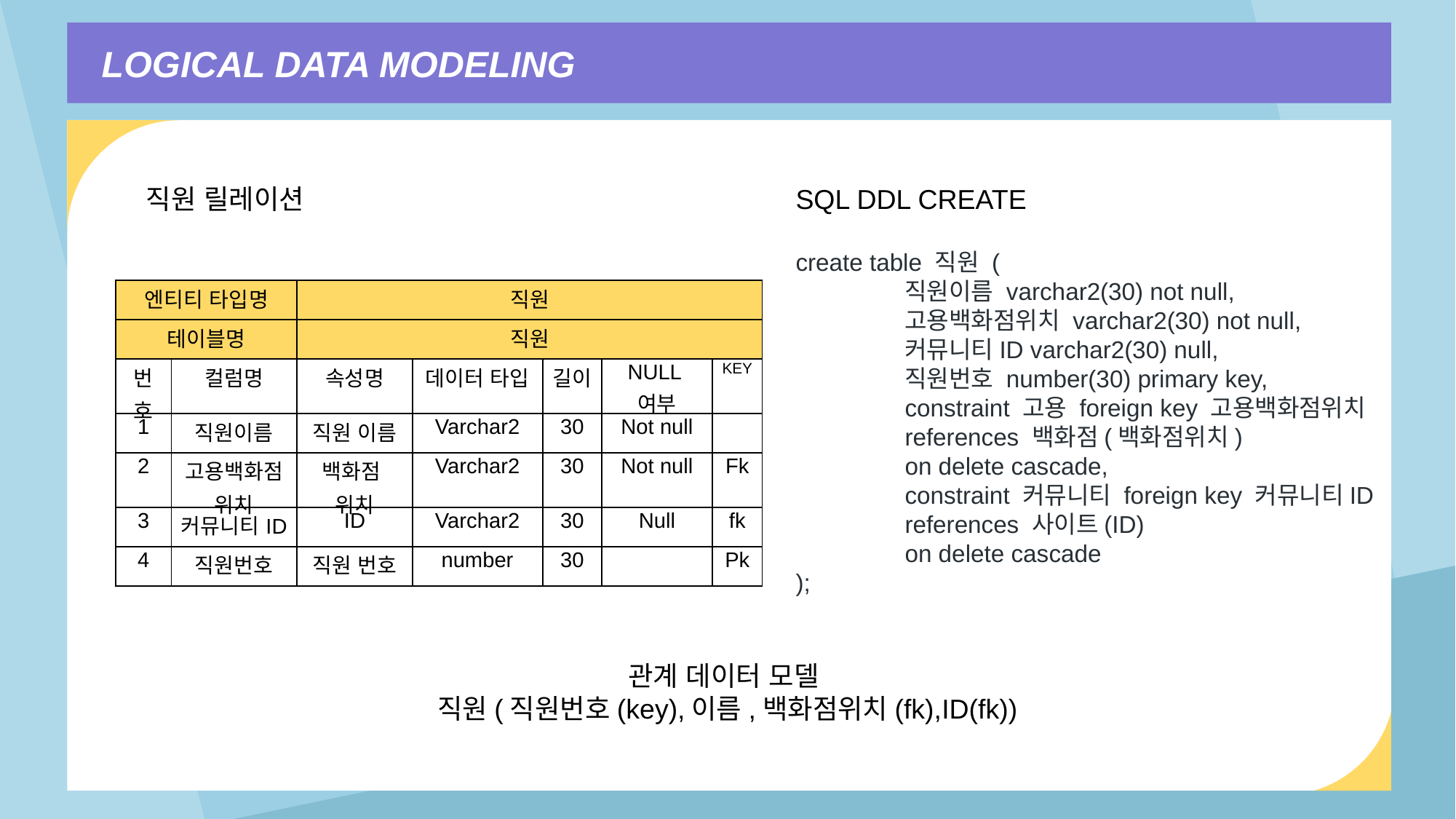

LOGICAL DATA MODELING

직원 릴레이션
SQL DDL CREATE

create table 직원 (
	직원이름 varchar2(30) not null,
	고용백화점위치 varchar2(30) not null,
	커뮤니티ID varchar2(30) null,
	직원번호 number(30) primary key,
	constraint 고용 foreign key 고용백화점위치
	references 백화점(백화점위치)
	on delete cascade,
	constraint 커뮤니티 foreign key 커뮤니티ID
	references 사이트(ID)
	on delete cascade
);
| 엔티티 타입명 |  | 직원 |  |  |  |  |
| --- | --- | --- | --- | --- | --- | --- |
| 테이블명 |  | 직원 |  |  |  |  |
| 번호 | 컬럼명 | 속성명 | 데이터 타입 | 길이 | NULL여부 | KEY |
| 1 | 직원이름 | 직원 이름 | Varchar2 | 30 | Not null |  |
| 2 | 고용백화점위치 | 백화점 위치 | Varchar2 | 30 | Not null | Fk |
| 3 | 커뮤니티ID | ID | Varchar2 | 30 | Null | fk |
| 4 | 직원번호 | 직원 번호 | number | 30 |  | Pk |

관계 데이터 모델
직원(직원번호(key),이름,백화점위치(fk),ID(fk))